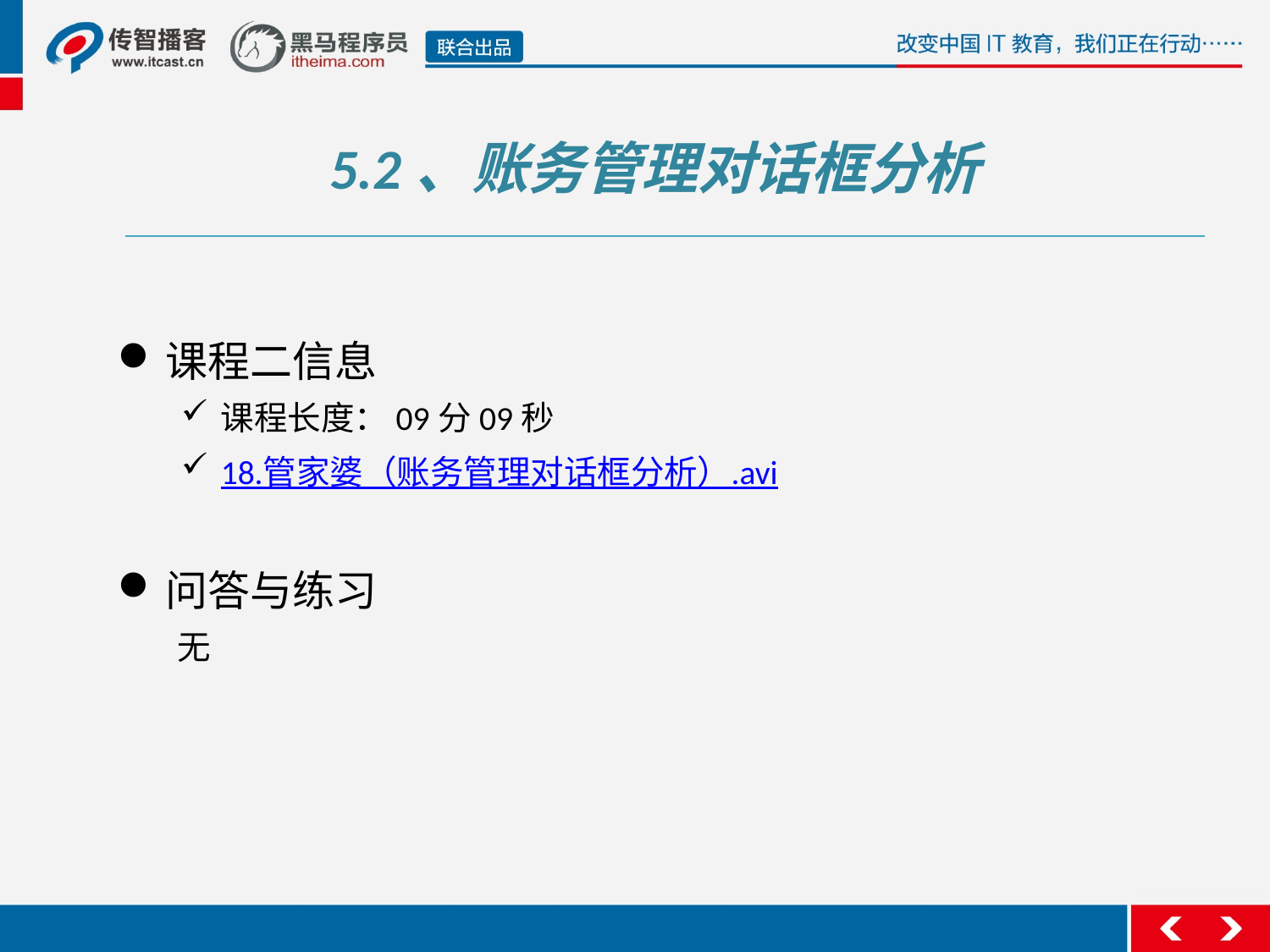

5.2、账务管理对话框分析

课程二信息
课程长度：09分09秒
18.管家婆（账务管理对话框分析）.avi

问答与练习
       无